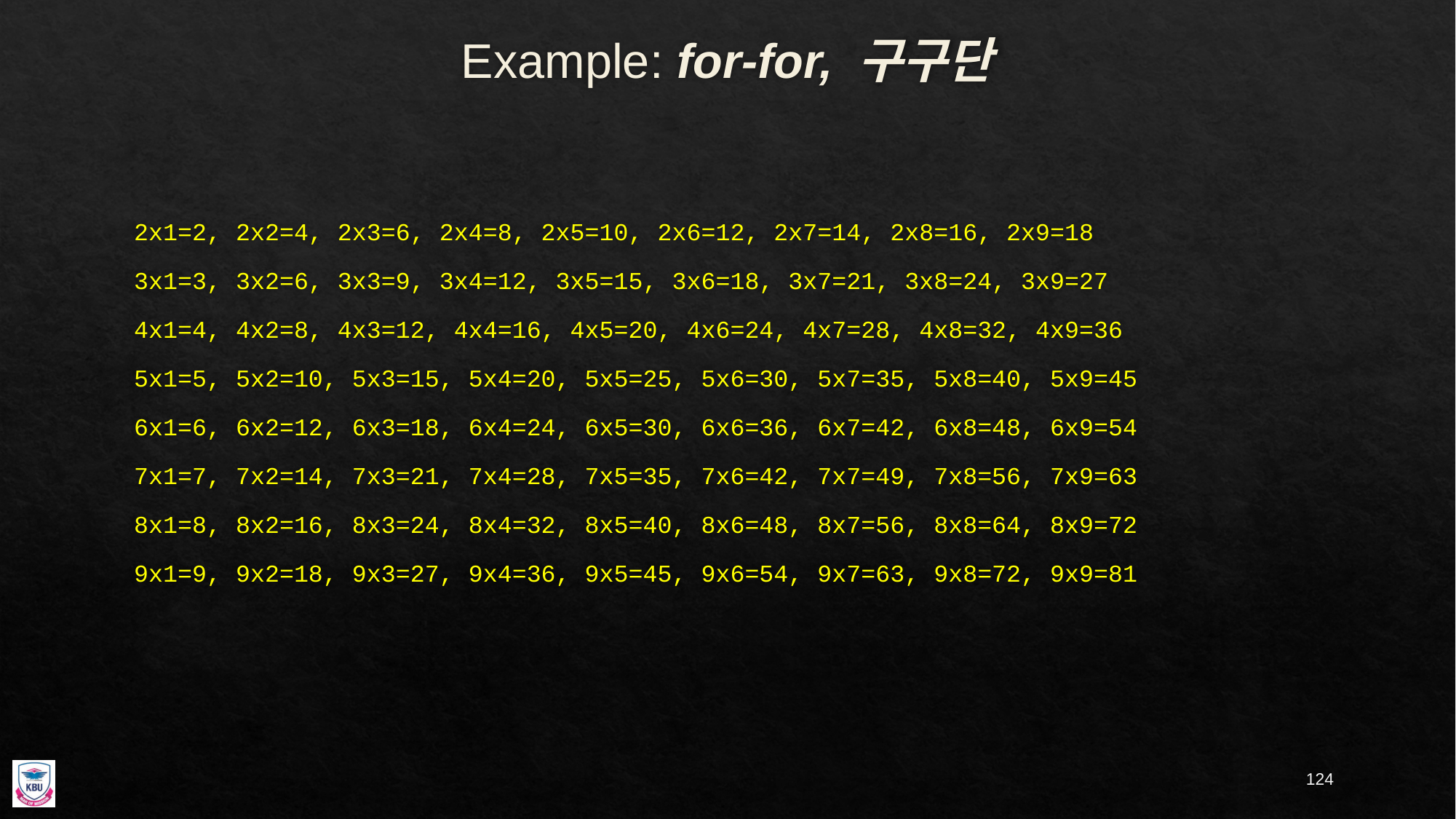

# Example: for-for, 구구단
2x1=2, 2x2=4, 2x3=6, 2x4=8, 2x5=10, 2x6=12, 2x7=14, 2x8=16, 2x9=18
3x1=3, 3x2=6, 3x3=9, 3x4=12, 3x5=15, 3x6=18, 3x7=21, 3x8=24, 3x9=27
4x1=4, 4x2=8, 4x3=12, 4x4=16, 4x5=20, 4x6=24, 4x7=28, 4x8=32, 4x9=36
5x1=5, 5x2=10, 5x3=15, 5x4=20, 5x5=25, 5x6=30, 5x7=35, 5x8=40, 5x9=45
6x1=6, 6x2=12, 6x3=18, 6x4=24, 6x5=30, 6x6=36, 6x7=42, 6x8=48, 6x9=54
7x1=7, 7x2=14, 7x3=21, 7x4=28, 7x5=35, 7x6=42, 7x7=49, 7x8=56, 7x9=63
8x1=8, 8x2=16, 8x3=24, 8x4=32, 8x5=40, 8x6=48, 8x7=56, 8x8=64, 8x9=72
9x1=9, 9x2=18, 9x3=27, 9x4=36, 9x5=45, 9x6=54, 9x7=63, 9x8=72, 9x9=81
124